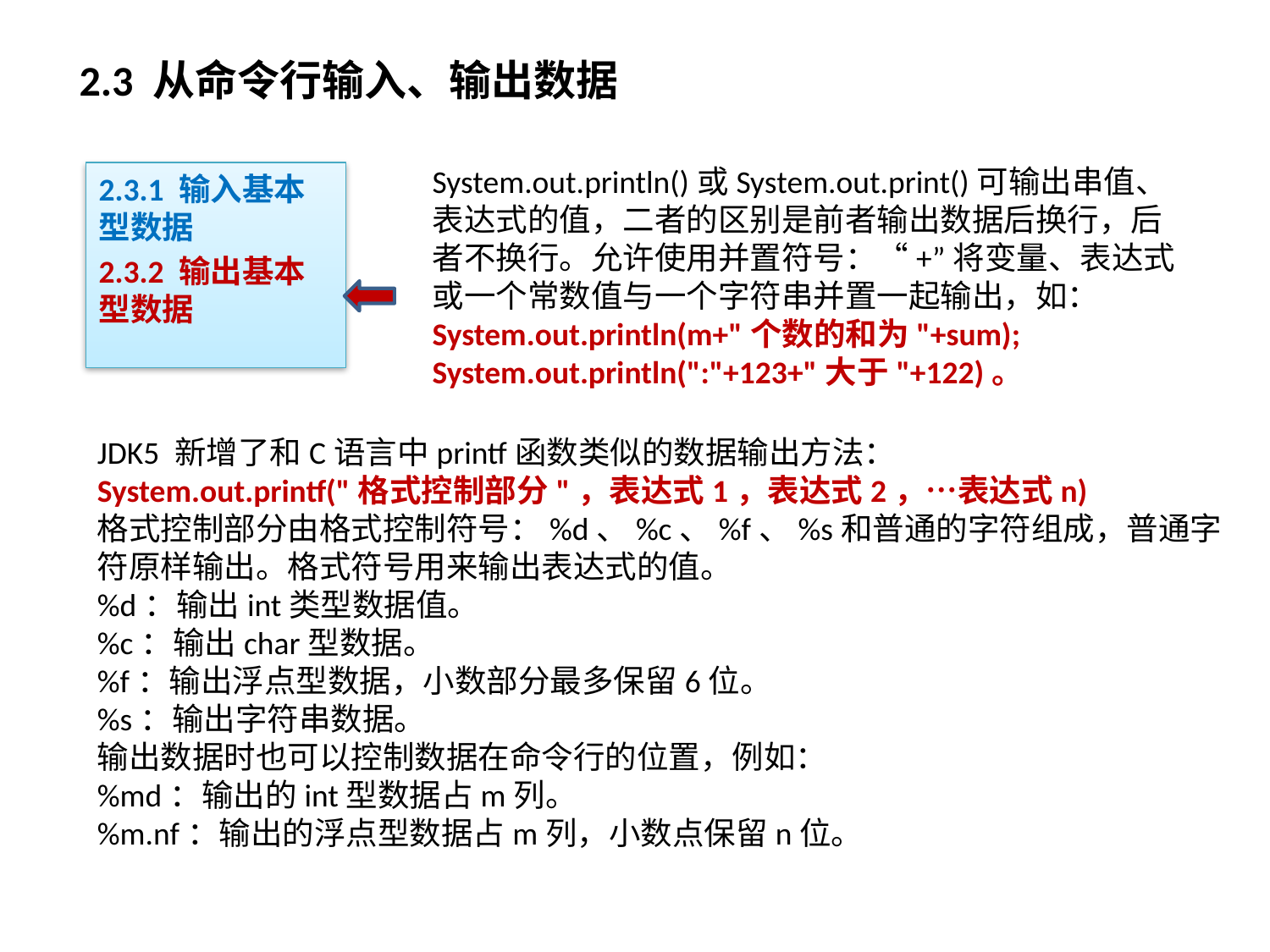

# 2.3 从命令行输入、输出数据
System.out.println()或System.out.print()可输出串值、表达式的值，二者的区别是前者输出数据后换行，后者不换行。允许使用并置符号：“+”将变量、表达式或一个常数值与一个字符串并置一起输出，如：
System.out.println(m+"个数的和为"+sum);
System.out.println(":"+123+"大于"+122)。
2.3.1 输入基本型数据
2.3.2 输出基本型数据

JDK5 新增了和C语言中printf函数类似的数据输出方法：
System.out.printf("格式控制部分"，表达式1，表达式2，…表达式n)
格式控制部分由格式控制符号：%d、%c、%f、%s和普通的字符组成，普通字符原样输出。格式符号用来输出表达式的值。
%d：输出int类型数据值。
%c：输出char型数据。
%f：输出浮点型数据，小数部分最多保留6位。
%s：输出字符串数据。
输出数据时也可以控制数据在命令行的位置，例如：
%md：输出的int型数据占m列。
%m.nf：输出的浮点型数据占m列，小数点保留n位。